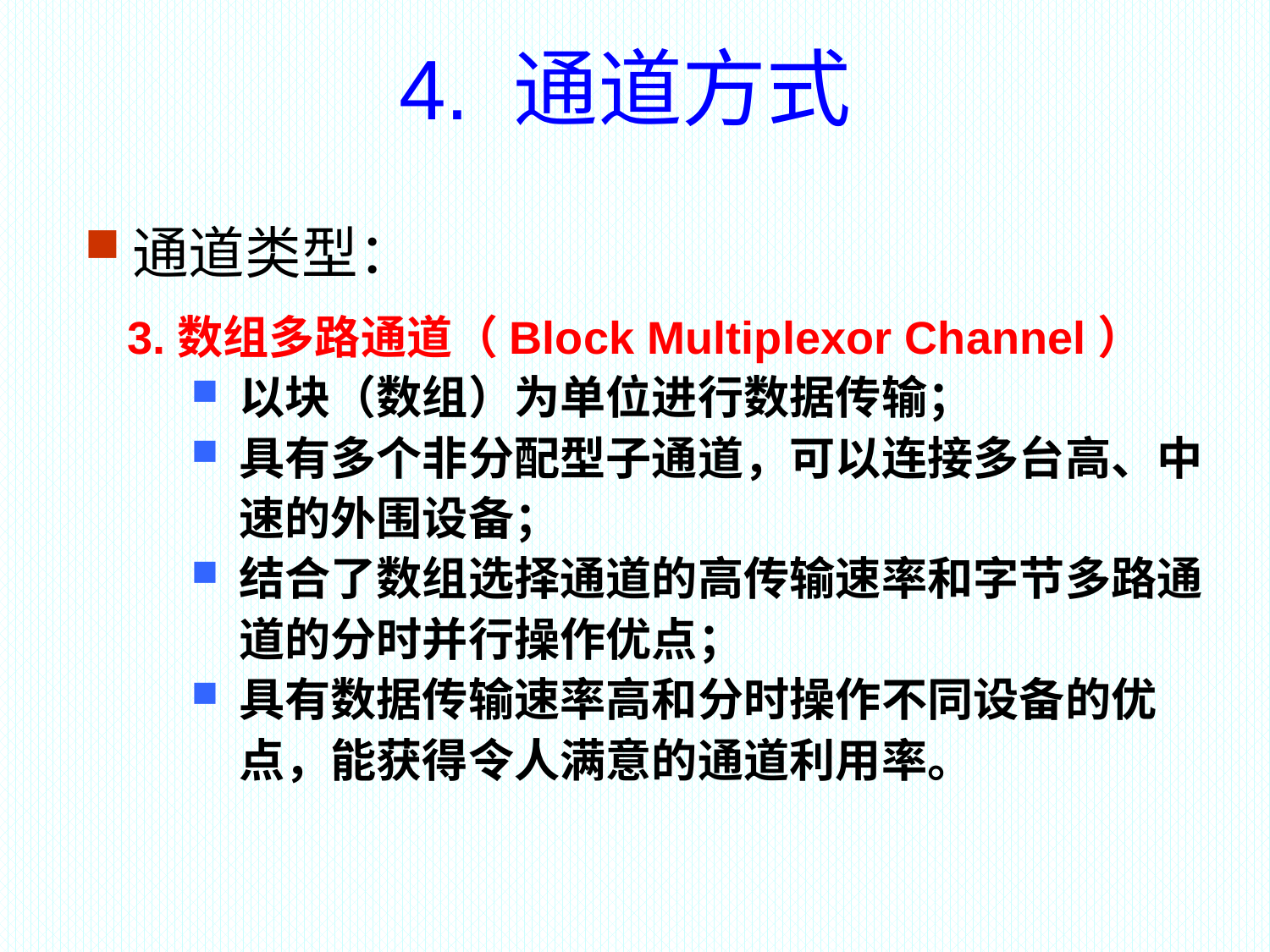

4. 通道方式
通道类型：
3.数组多路通道（Block Multiplexor Channel）
以块（数组）为单位进行数据传输；
具有多个非分配型子通道，可以连接多台高、中速的外围设备；
结合了数组选择通道的高传输速率和字节多路通道的分时并行操作优点；
具有数据传输速率高和分时操作不同设备的优点，能获得令人满意的通道利用率。